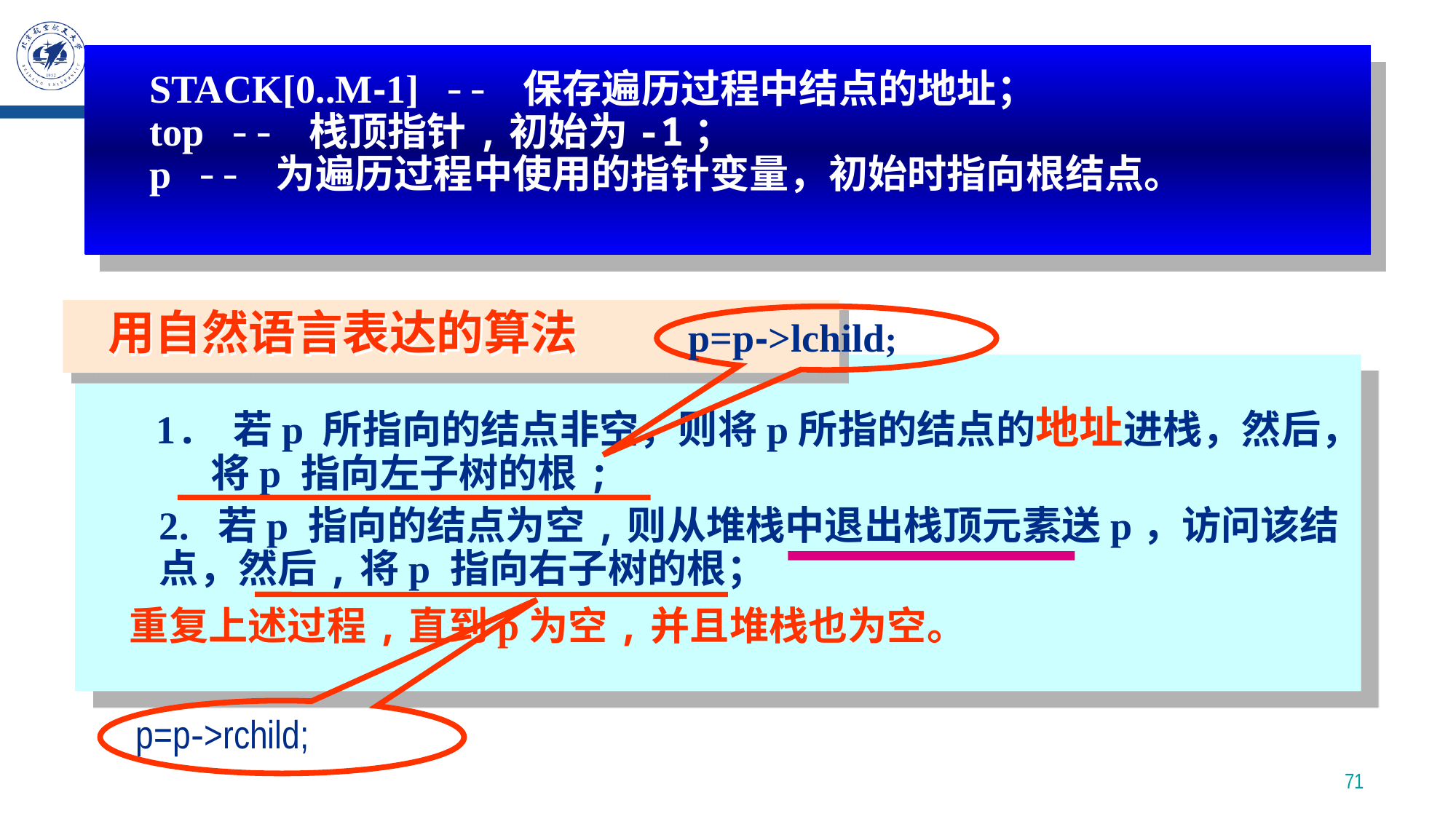

STACK[0..M-1] -- 保存遍历过程中结点的地址；
top -- 栈顶指针,初始为-1；
p -- 为遍历过程中使用的指针变量，初始时指向根结点。
 用自然语言表达的算法

p=p->lchild;

  栈
1. 若p 所指向的结点非空，则将p所指的结点的地址进栈，然后，将p 指向左子树的根;
2.  若p 指向的结点为空,则从堆栈中退出栈顶元素送p，访问该结点，然后,将p 指向右子树的根；

p=p->rchild;
重复上述过程,直到p为空,并且堆栈也为空。
71